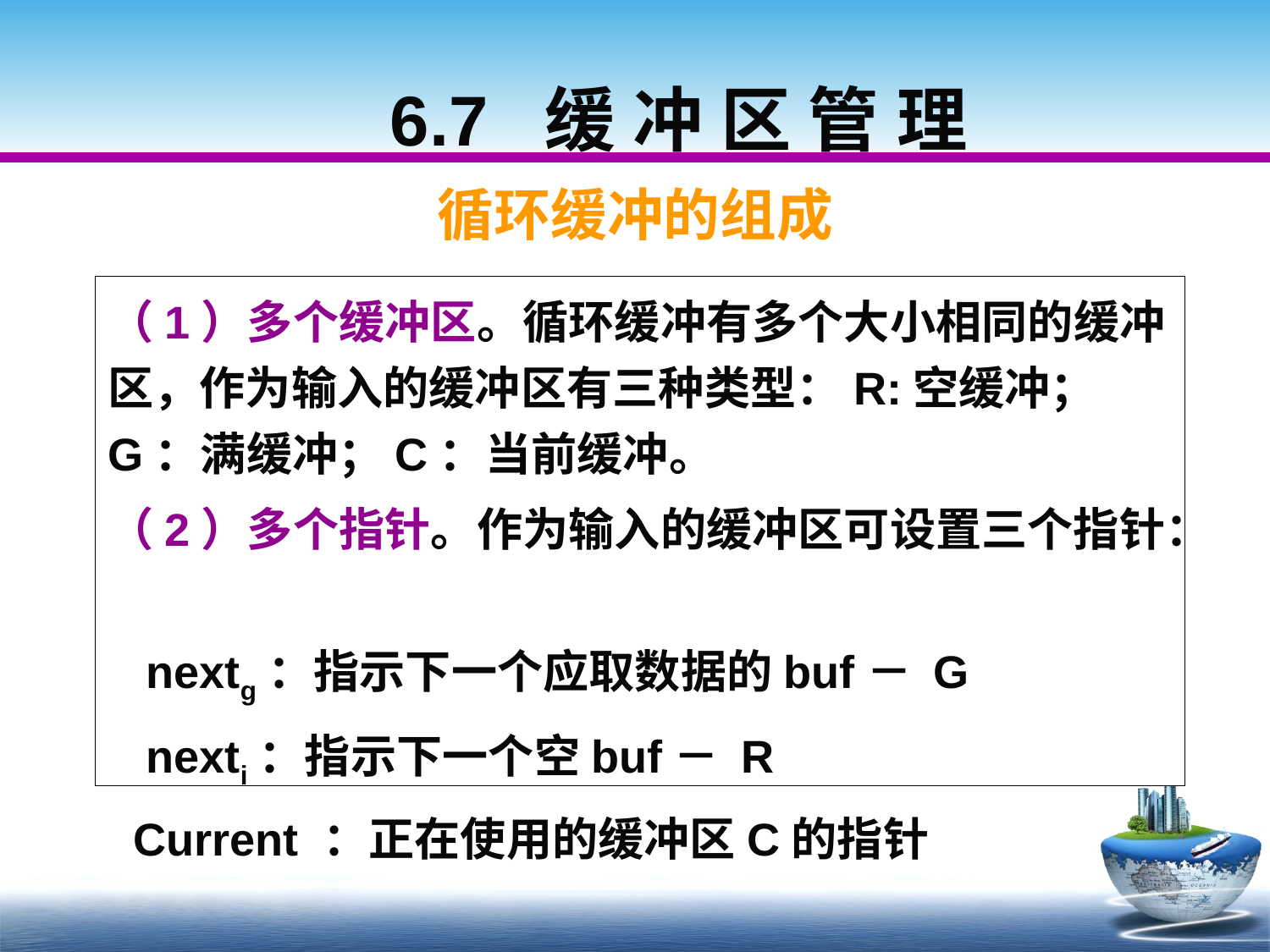

# 6.7  缓 冲 区 管 理
循环缓冲的组成

（1）多个缓冲区。循环缓冲有多个大小相同的缓冲区，作为输入的缓冲区有三种类型：R:空缓冲；G：满缓冲；C：当前缓冲。
（2）多个指针。作为输入的缓冲区可设置三个指针：
   nextg：指示下一个应取数据的buf－ G
   nexti：指示下一个空buf－ R
  Current ：正在使用的缓冲区C的指针